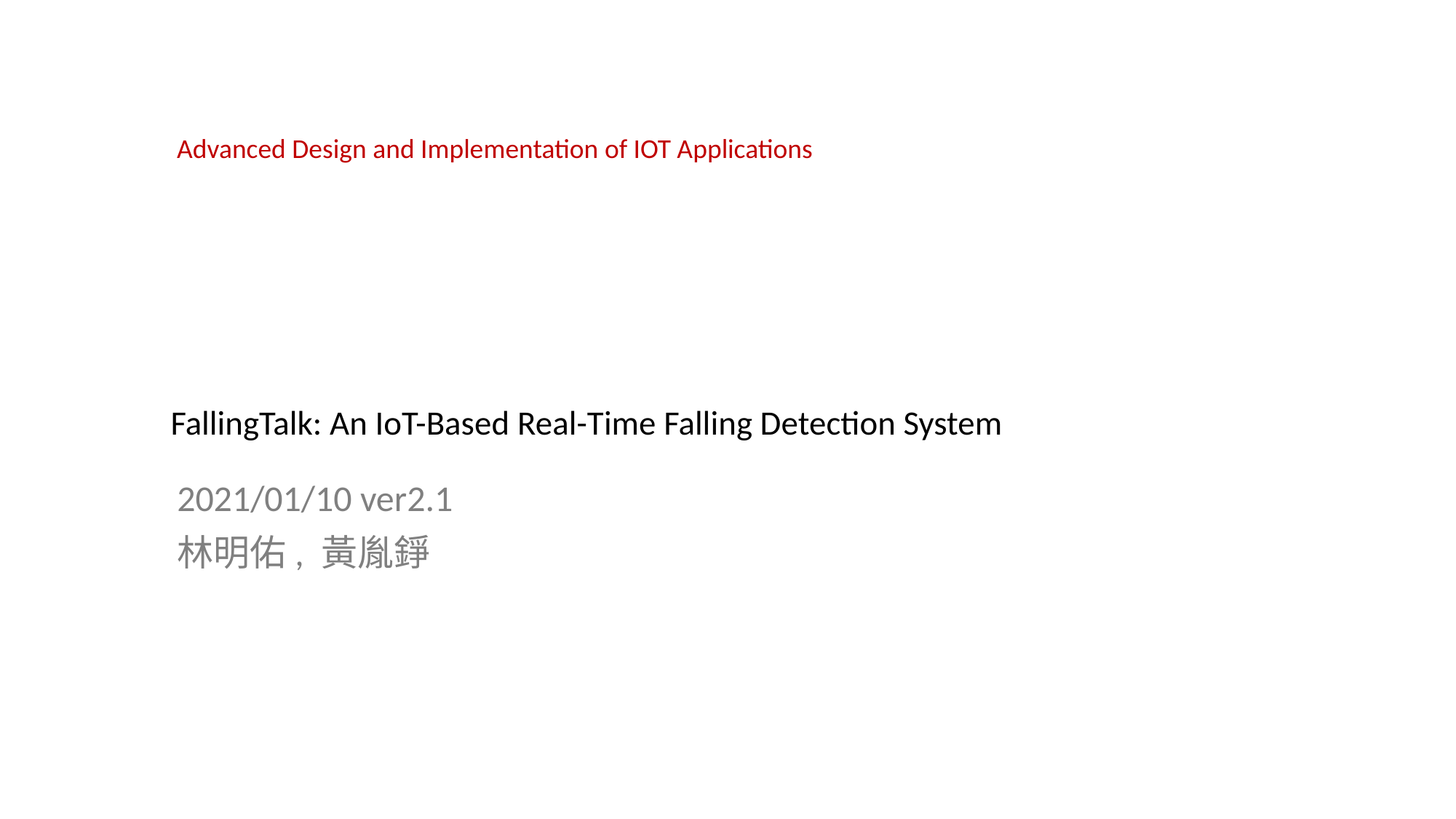

Advanced Design and Implementation of IOT Applications

# FallingTalk: An IoT-Based Real-Time Falling Detection System
2021/01/10 ver2.1
林明佑, 黃胤錚